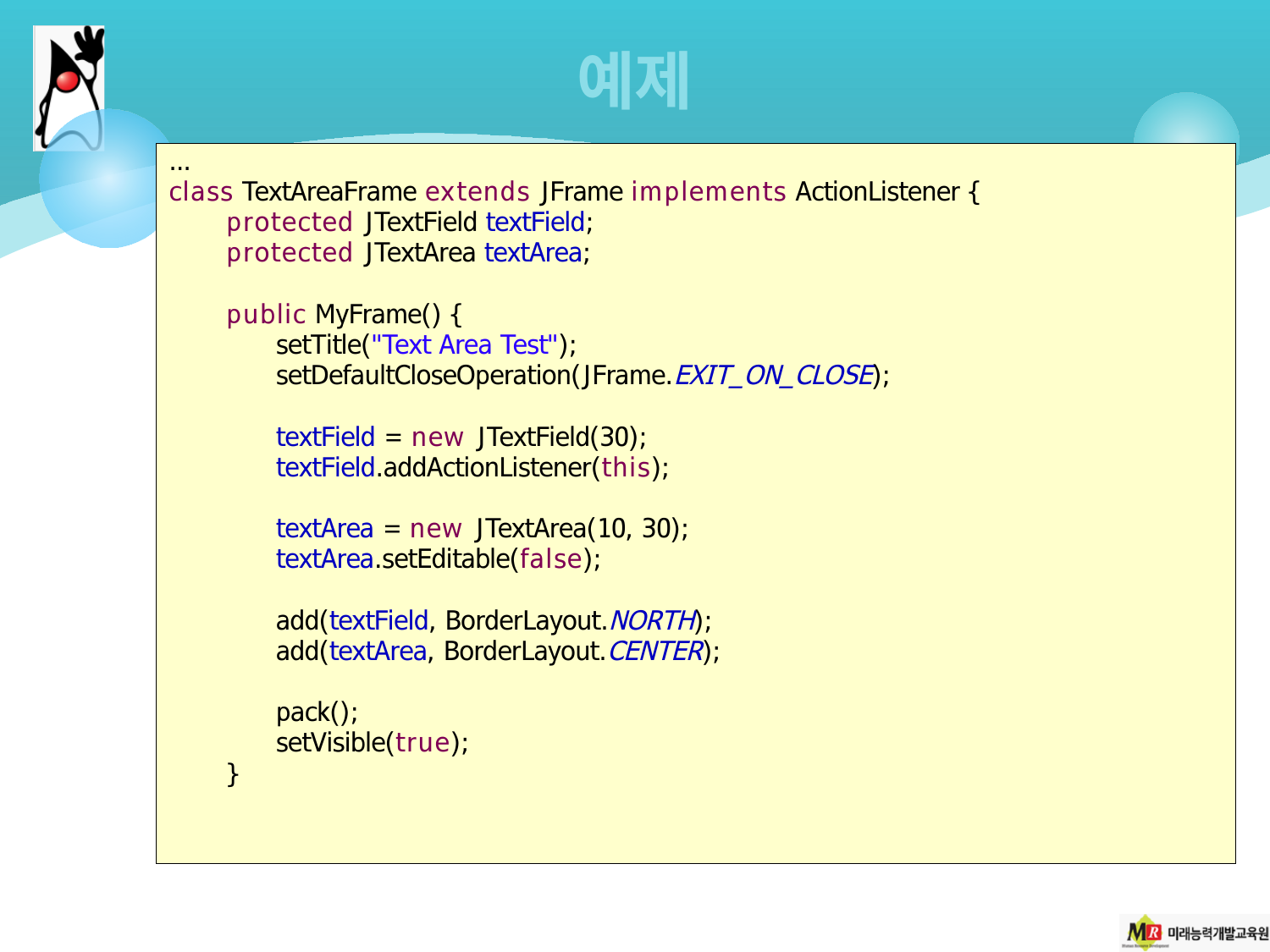

# 예제
…
class TextAreaFrame extends JFrame implements ActionListener {
       protected JTextField textField;
       protected JTextArea textArea;

       public MyFrame() {
             setTitle("Text Area Test");
             setDefaultCloseOperation(JFrame.EXIT_ON_CLOSE);

             textField = new JTextField(30);
             textField.addActionListener(this);

             textArea = new JTextArea(10, 30);
             textArea.setEditable(false);

             add(textField, BorderLayout.NORTH);
             add(textArea, BorderLayout.CENTER);

             pack();
             setVisible(true);
       }